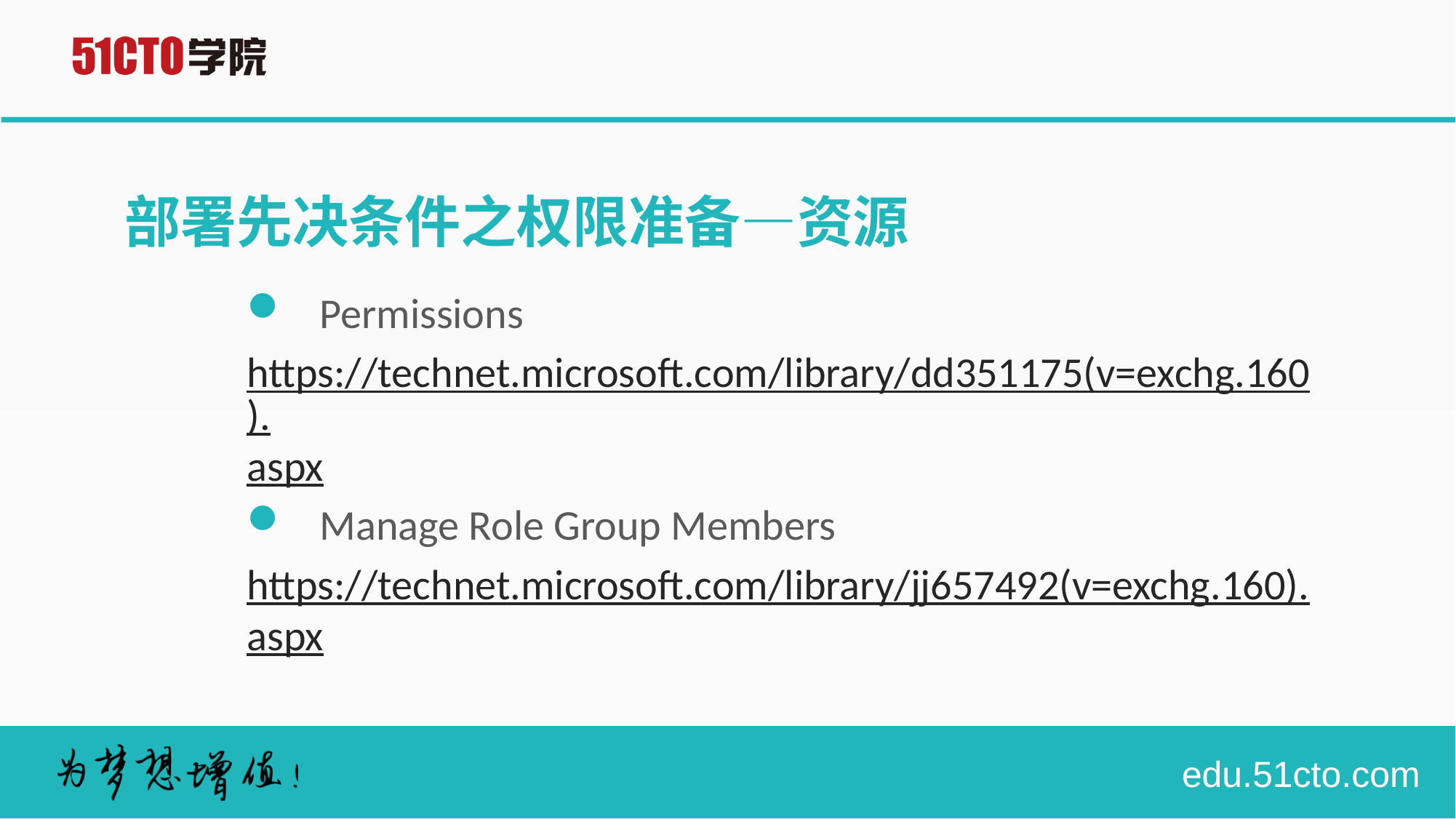

# 部署先决条件之权限准备—资源
Permissions
https://technet.microsoft.com/library/dd351175(v=exchg.160).aspx
Manage Role Group Members
https://technet.microsoft.com/library/jj657492(v=exchg.160).aspx